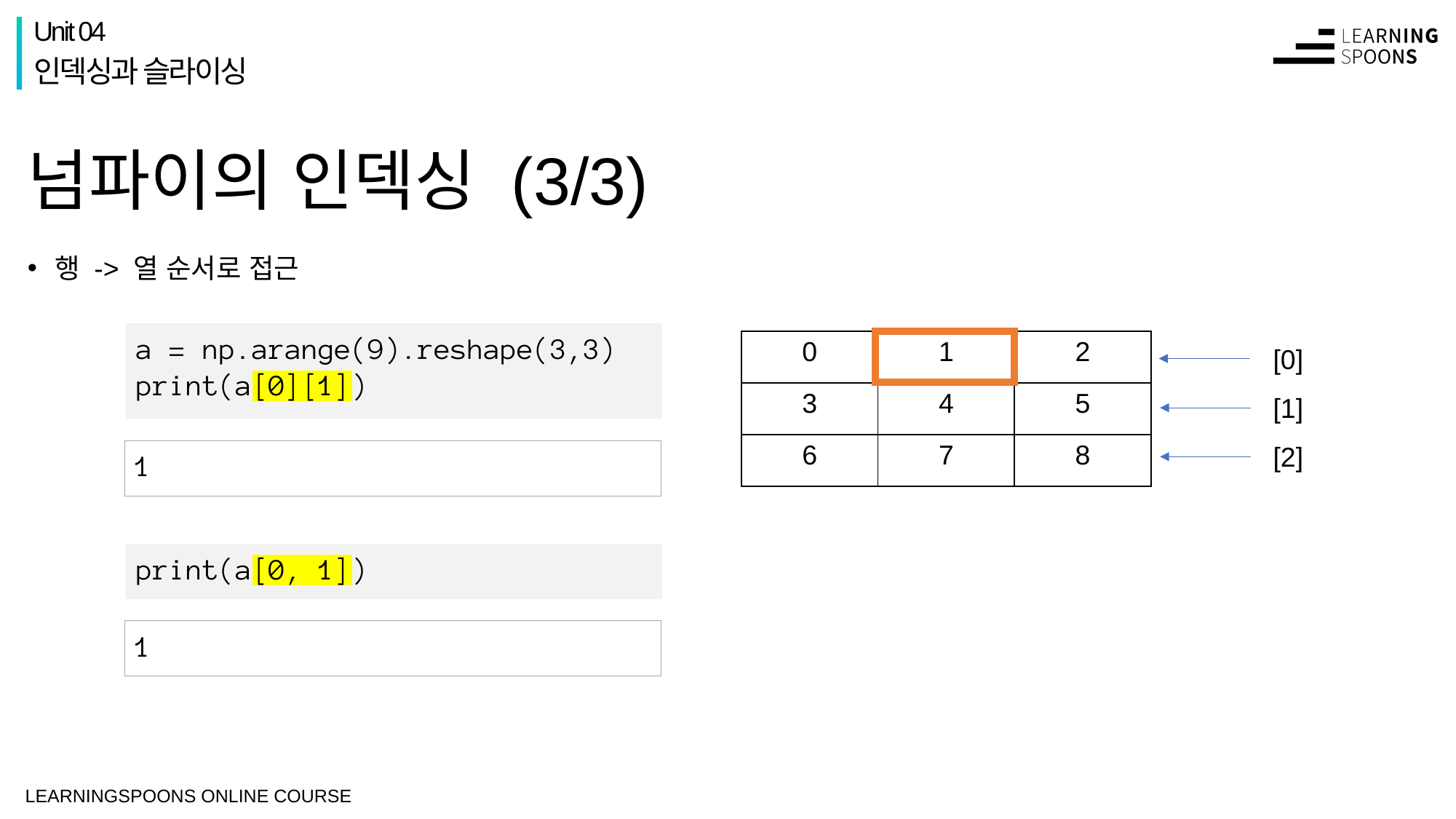

Unit 04
인덱싱과 슬라이싱
# 넘파이의 인덱싱 (3/3)
행 -> 열 순서로 접근
a = np.arange(9).reshape(3,3)
print(a[0][1])
| 0 | 1 | 2 |
| --- | --- | --- |
| 3 | 4 | 5 |
| 6 | 7 | 8 |

[0]
[1]
[2]
1
print(a[0, 1])
1